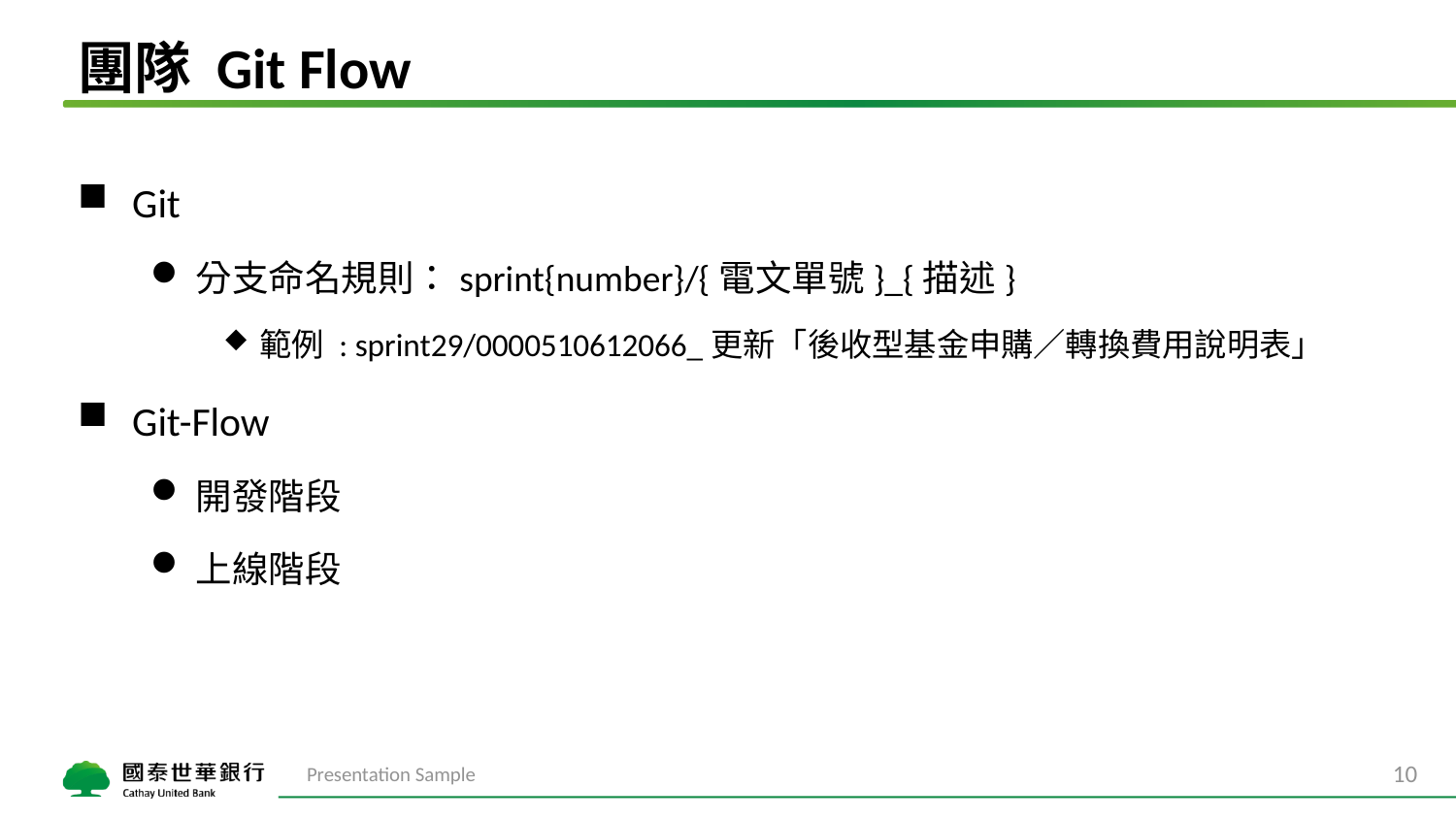

# 團隊 Git Flow
Git
分支命名規則：sprint{number}/{電文單號}_{描述}
範例 : sprint29/0000510612066_更新「後收型基金申購／轉換費用說明表」
Git-Flow
開發階段
上線階段
10
Presentation Sample